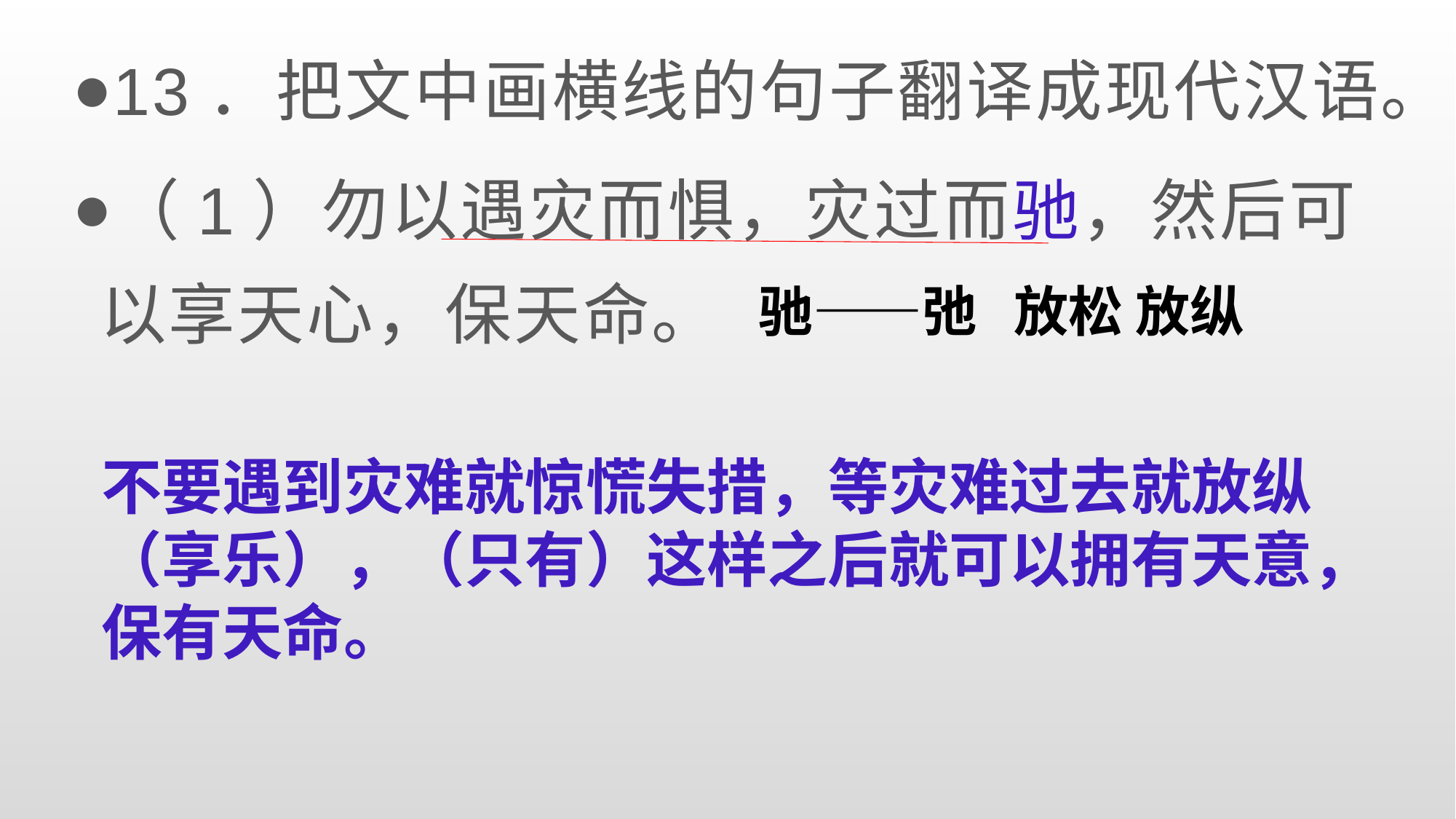

13．把文中画横线的句子翻译成现代汉语。
（1）勿以遇灾而惧，灾过而驰，然后可以享天心，保天命。
驰——弛   放松 放纵

不要遇到灾难就惊慌失措，等灾难过去就放纵（享乐），（只有）这样之后就可以拥有天意，保有天命。